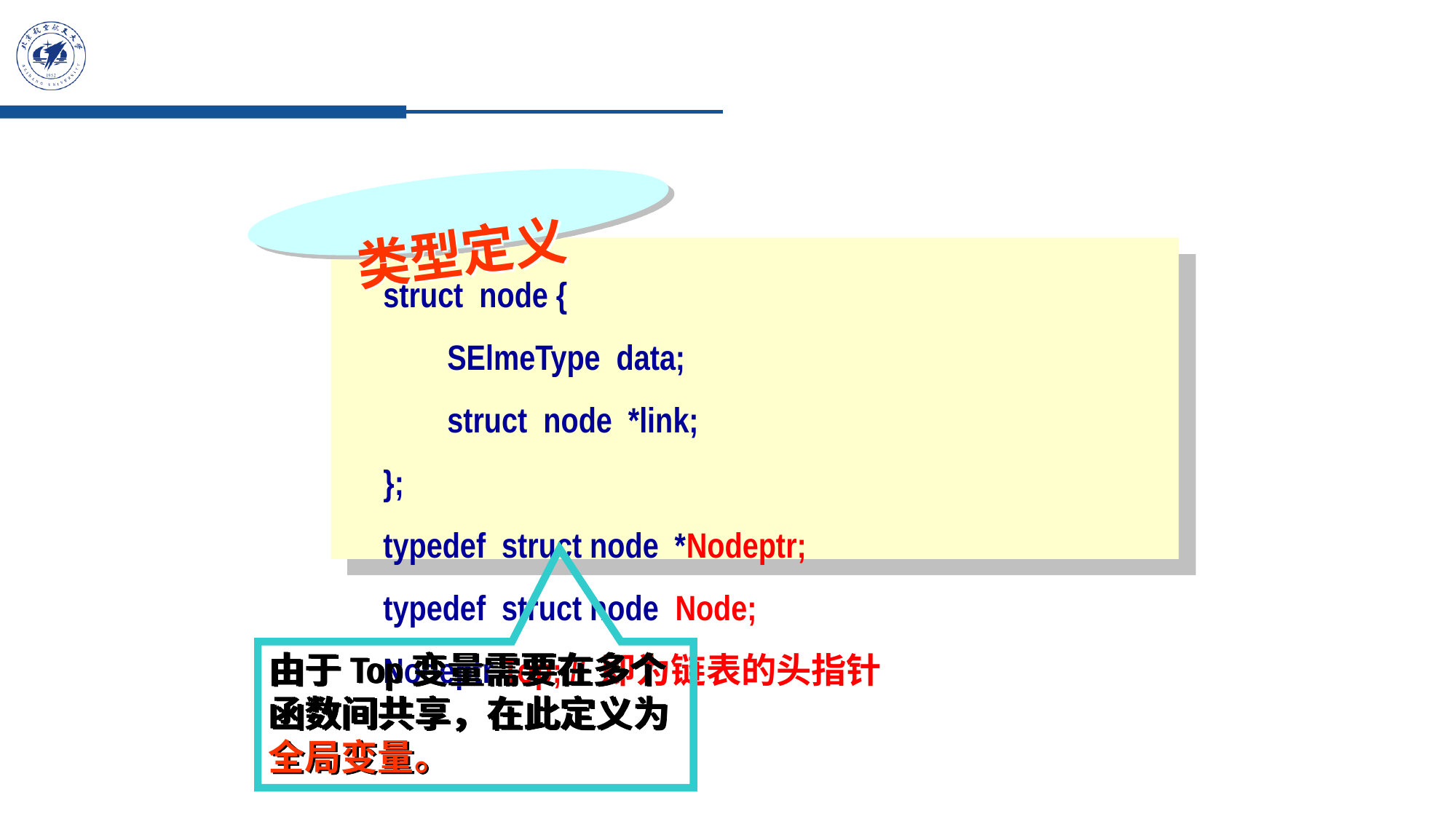

类型定义

struct  node {
        SElmeType  data;
        struct  node  *link;
};
typedef  struct node  *Nodeptr;
typedef  struct node  Node;
Nodeptr Top; //即为链表的头指针

由于Top变量需要在多个函数间共享，在此定义为全局变量。